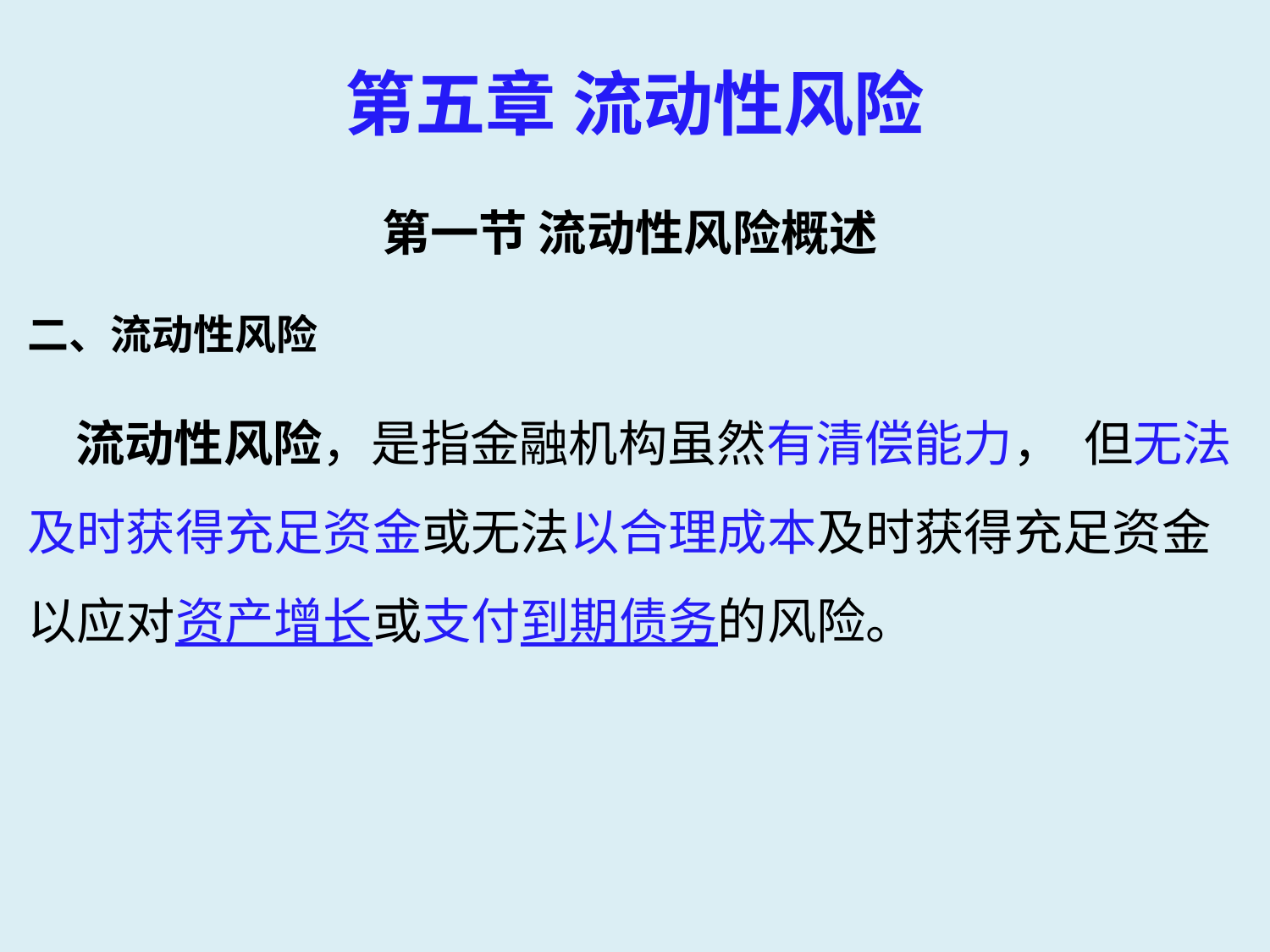

# 第五章 流动性风险
第一节 流动性风险概述

二、流动性风险

    流动性风险，是指金融机构虽然有清偿能力，  但无法及时获得充足资金或无法以合理成本及时获得充足资金以应对资产增长或支付到期债务的风险。